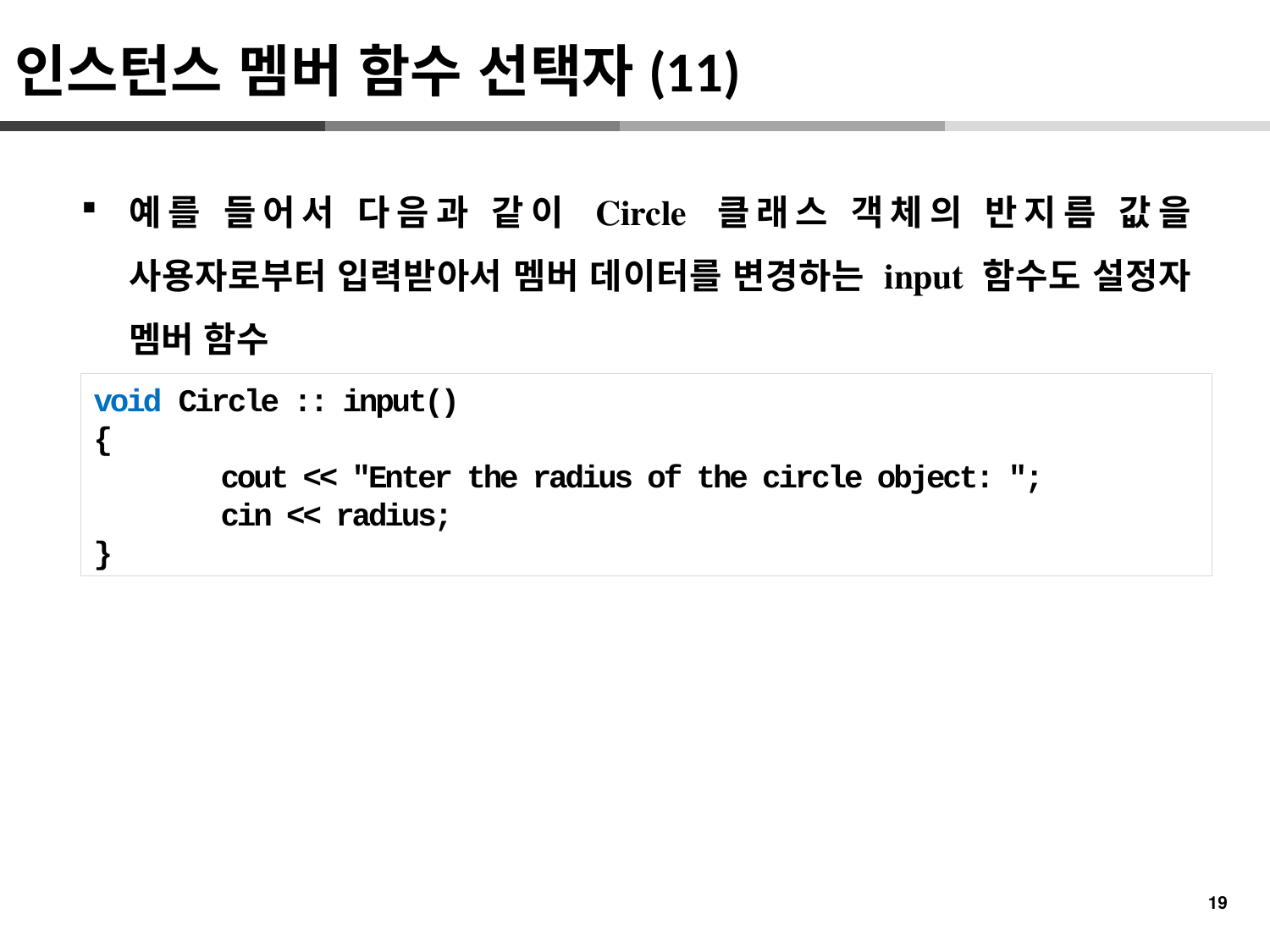

인스턴스 멤버 함수 선택자(11)
예를 들어서 다음과 같이 Circle 클래스 객체의 반지름 값을 사용자로부터 입력받아서 멤버 데이터를 변경하는 input 함수도 설정자 멤버 함수
void Circle :: input()
{
	cout << "Enter the radius of the circle object: ";
	cin << radius;
}